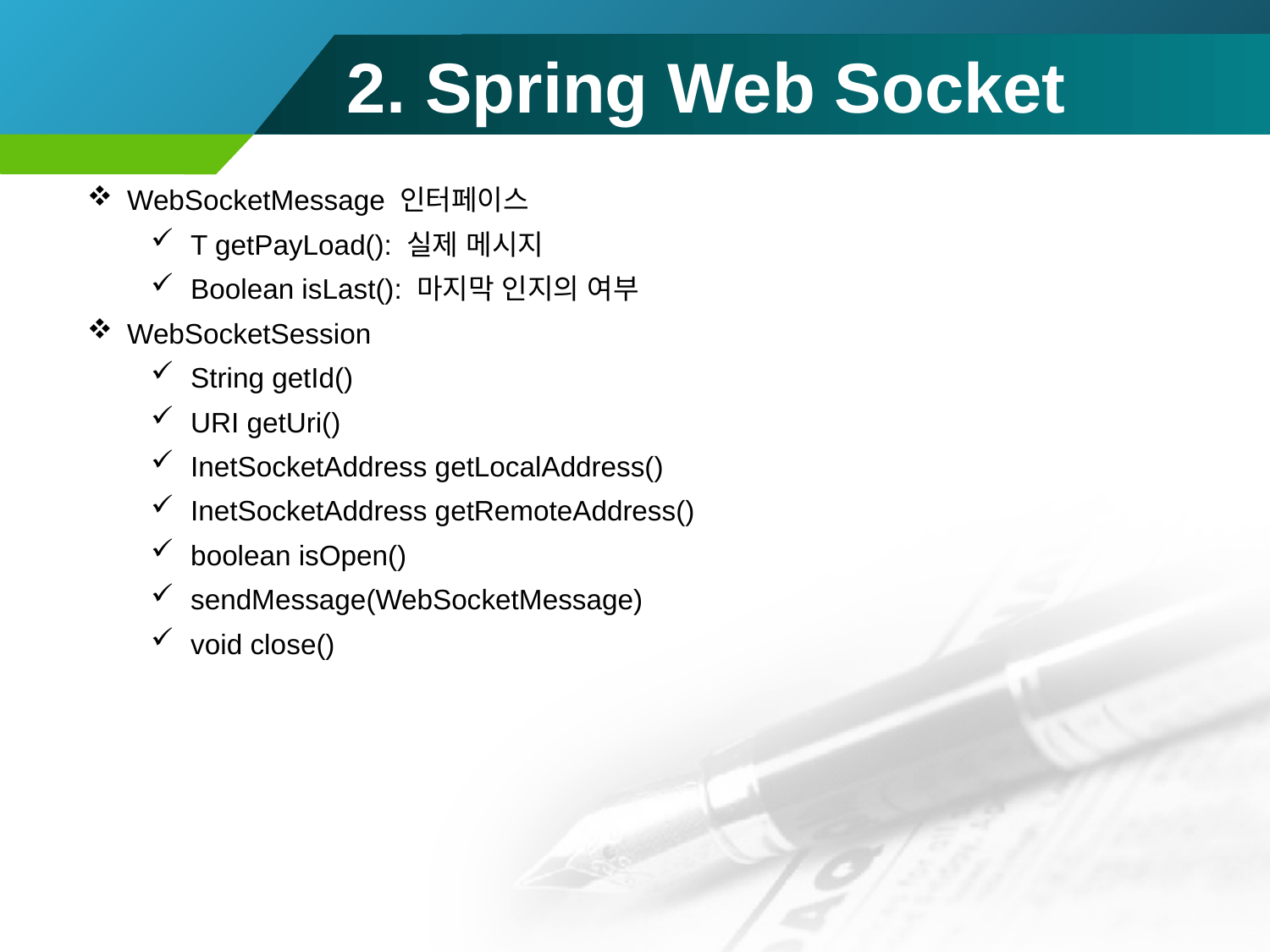

# 2. Spring Web Socket
WebSocketMessage 인터페이스
T getPayLoad(): 실제 메시지
Boolean isLast(): 마지막 인지의 여부
WebSocketSession
String getId()
URI getUri()
InetSocketAddress getLocalAddress()
InetSocketAddress getRemoteAddress()
boolean isOpen()
sendMessage(WebSocketMessage)
void close()